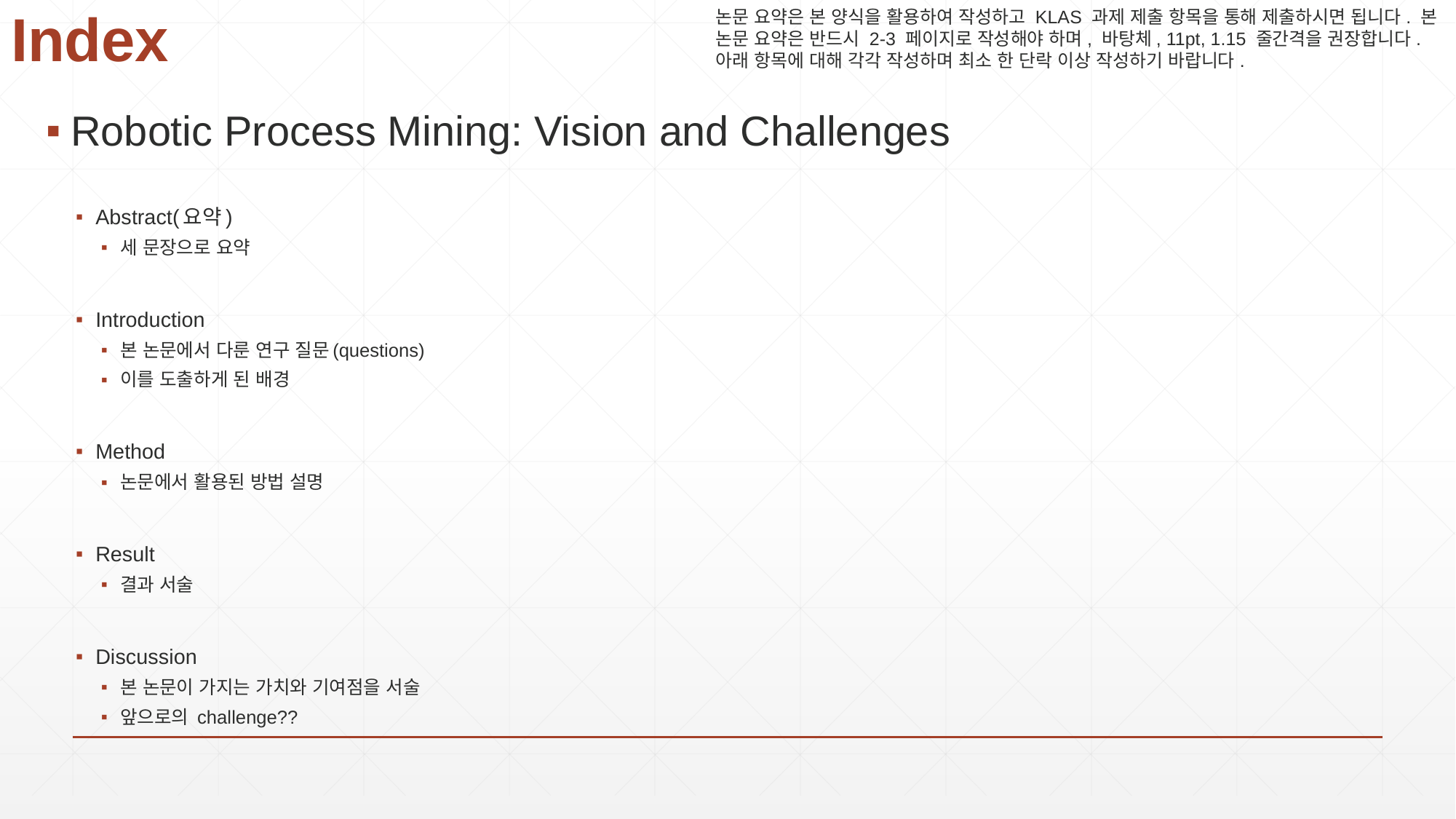

# Index
논문 요약은 본 양식을 활용하여 작성하고 KLAS 과제 제출 항목을 통해 제출하시면 됩니다. 본 논문 요약은 반드시 2-3 페이지로 작성해야 하며, 바탕체, 11pt, 1.15 줄간격을 권장합니다. 아래 항목에 대해 각각 작성하며 최소 한 단락 이상 작성하기 바랍니다.
Robotic Process Mining: Vision and Challenges

Abstract(요약)
세 문장으로 요약

Introduction
본 논문에서 다룬 연구 질문(questions)
이를 도출하게 된 배경

Method
논문에서 활용된 방법 설명

Result
결과 서술

Discussion
본 논문이 가지는 가치와 기여점을 서술
앞으로의 challenge??